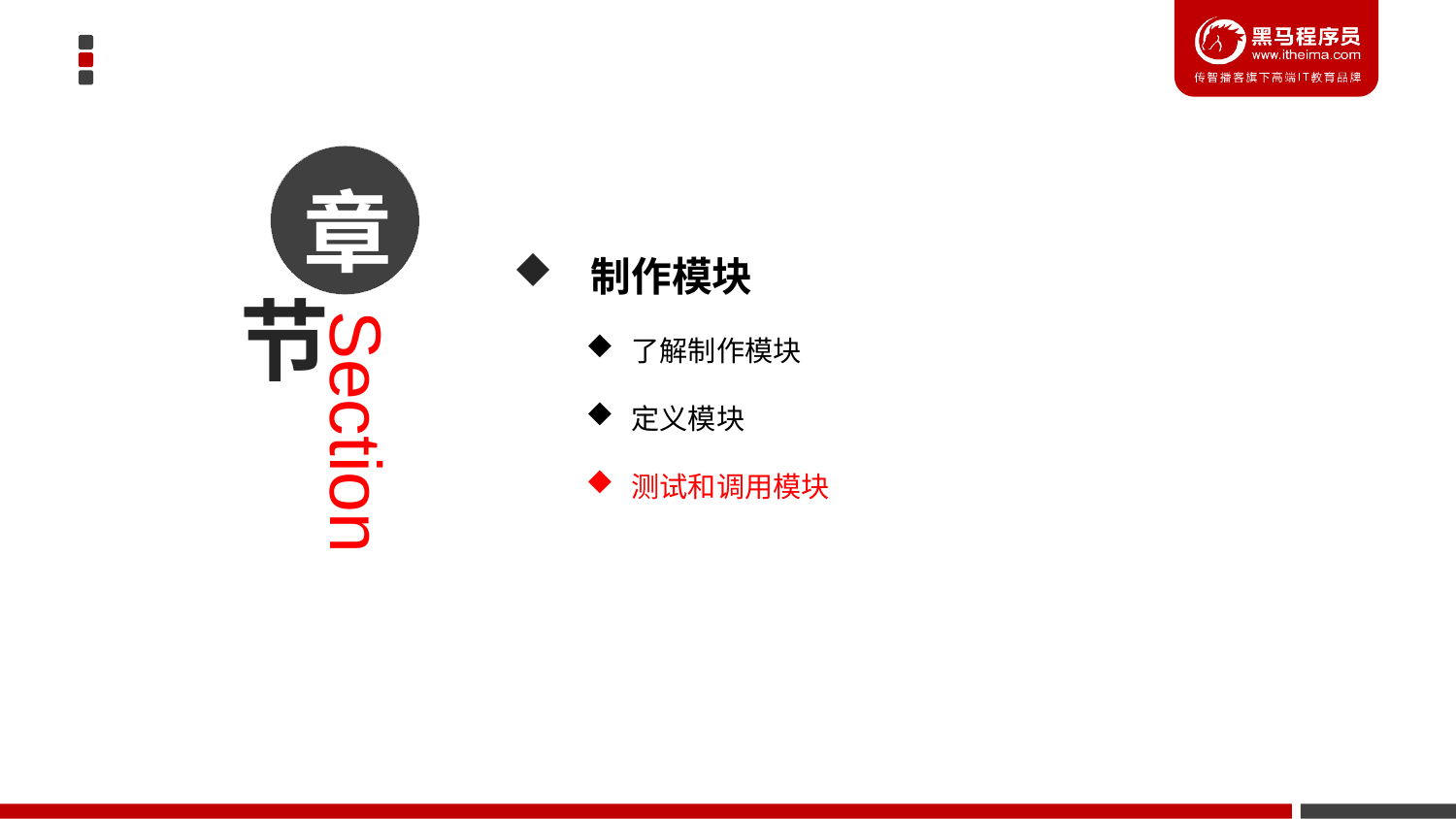

章
   制作模块
了解制作模块
定义模块
测试和调用模块
节
Section